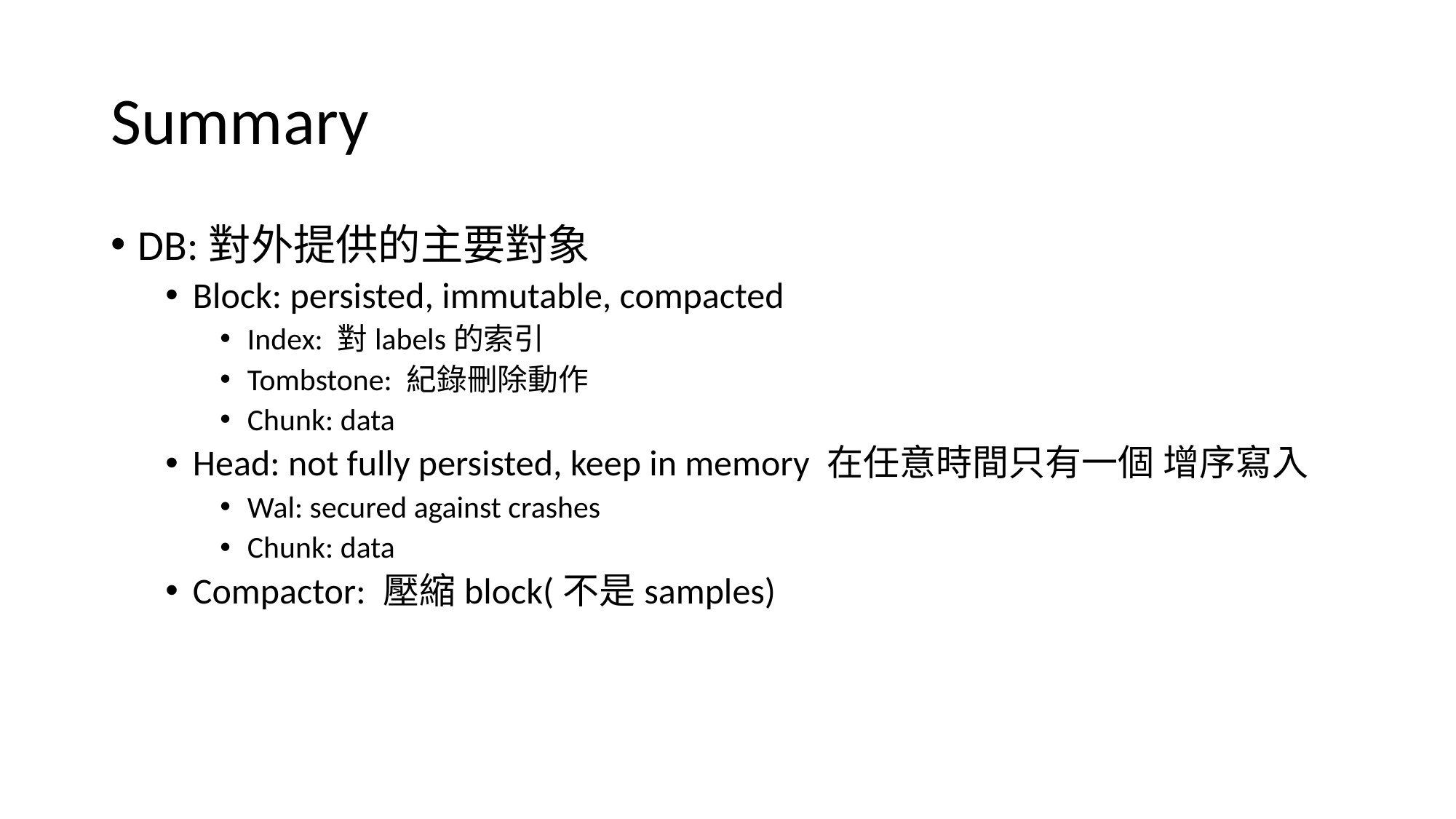

# Summary
DB:對外提供的主要對象
Block: persisted, immutable, compacted
Index: 對labels的索引
Tombstone: 紀錄刪除動作
Chunk: data
Head: not fully persisted, keep in memory 在任意時間只有一個 增序寫入
Wal: secured against crashes
Chunk: data
Compactor: 壓縮block(不是samples)